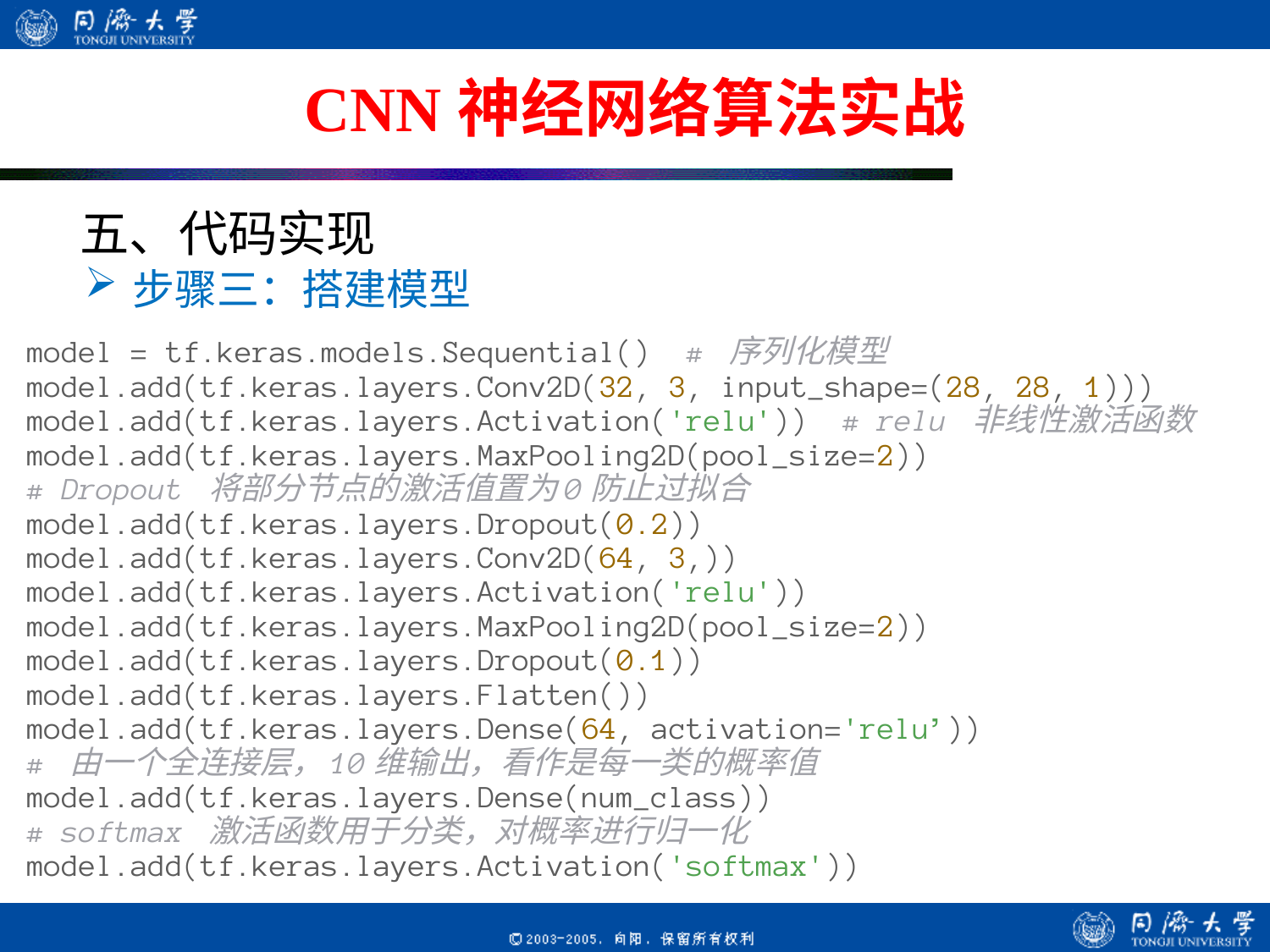

# CNN神经网络算法实战
五、代码实现

步骤三：搭建模型
model = tf.keras.models.Sequential()  # 序列化模型
model.add(tf.keras.layers.Conv2D(32, 3, input_shape=(28, 28, 1)))
model.add(tf.keras.layers.Activation('relu'))  # relu 非线性激活函数
model.add(tf.keras.layers.MaxPooling2D(pool_size=2))
# Dropout 将部分节点的激活值置为0防止过拟合
model.add(tf.keras.layers.Dropout(0.2))
model.add(tf.keras.layers.Conv2D(64, 3,))
model.add(tf.keras.layers.Activation('relu'))
model.add(tf.keras.layers.MaxPooling2D(pool_size=2))
model.add(tf.keras.layers.Dropout(0.1))
model.add(tf.keras.layers.Flatten())
model.add(tf.keras.layers.Dense(64, activation='relu’))
# 由一个全连接层，10维输出，看作是每一类的概率值
model.add(tf.keras.layers.Dense(num_class))
# softmax 激活函数用于分类，对概率进行归一化
model.add(tf.keras.layers.Activation('softmax'))